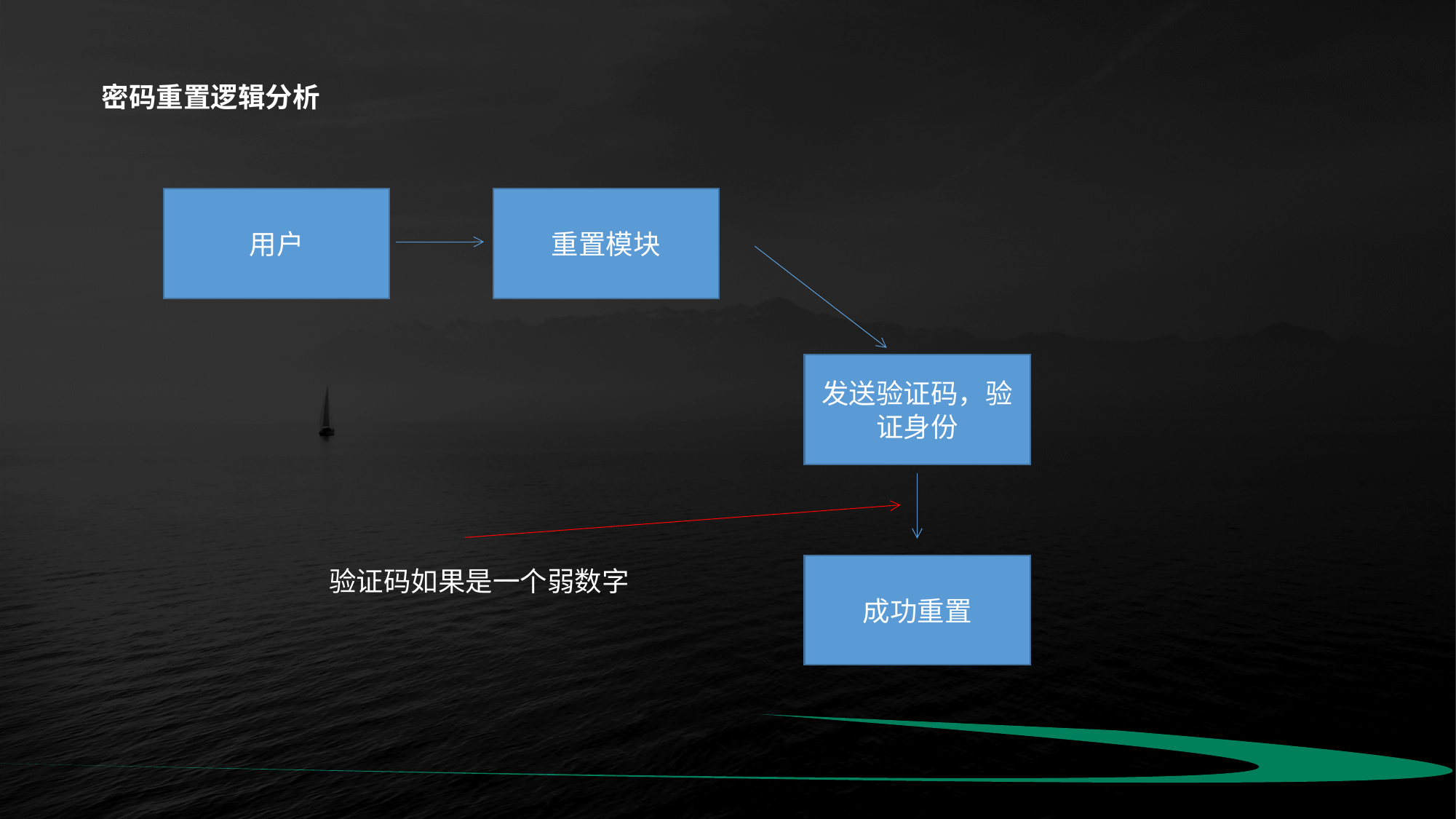

密码重置逻辑分析
用户
重置模块
发送验证码，验证身份
成功重置
验证码如果是一个弱数字